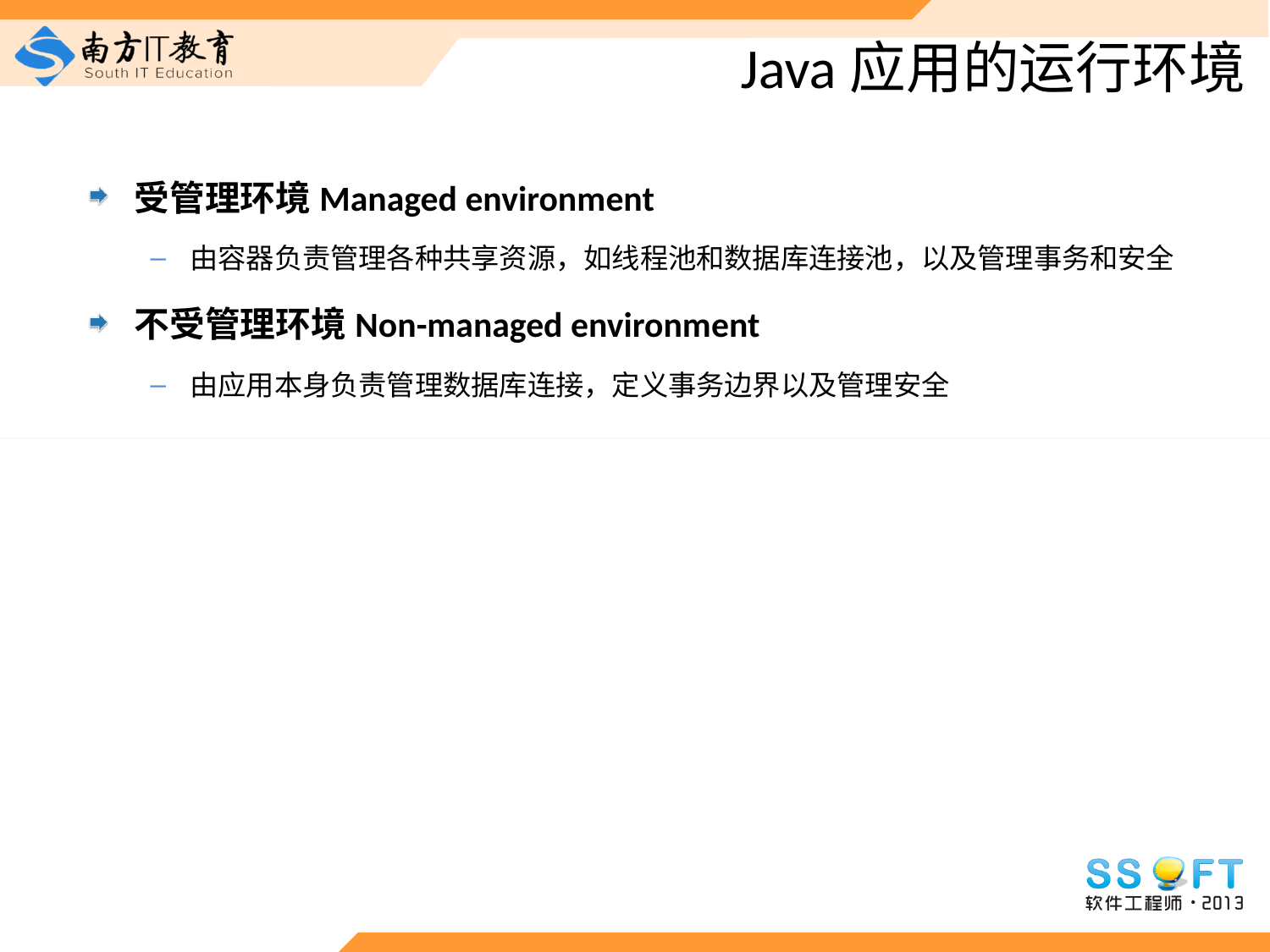

# Java应用的运行环境
受管理环境Managed environment
由容器负责管理各种共享资源，如线程池和数据库连接池，以及管理事务和安全
不受管理环境Non-managed environment
由应用本身负责管理数据库连接，定义事务边界以及管理安全